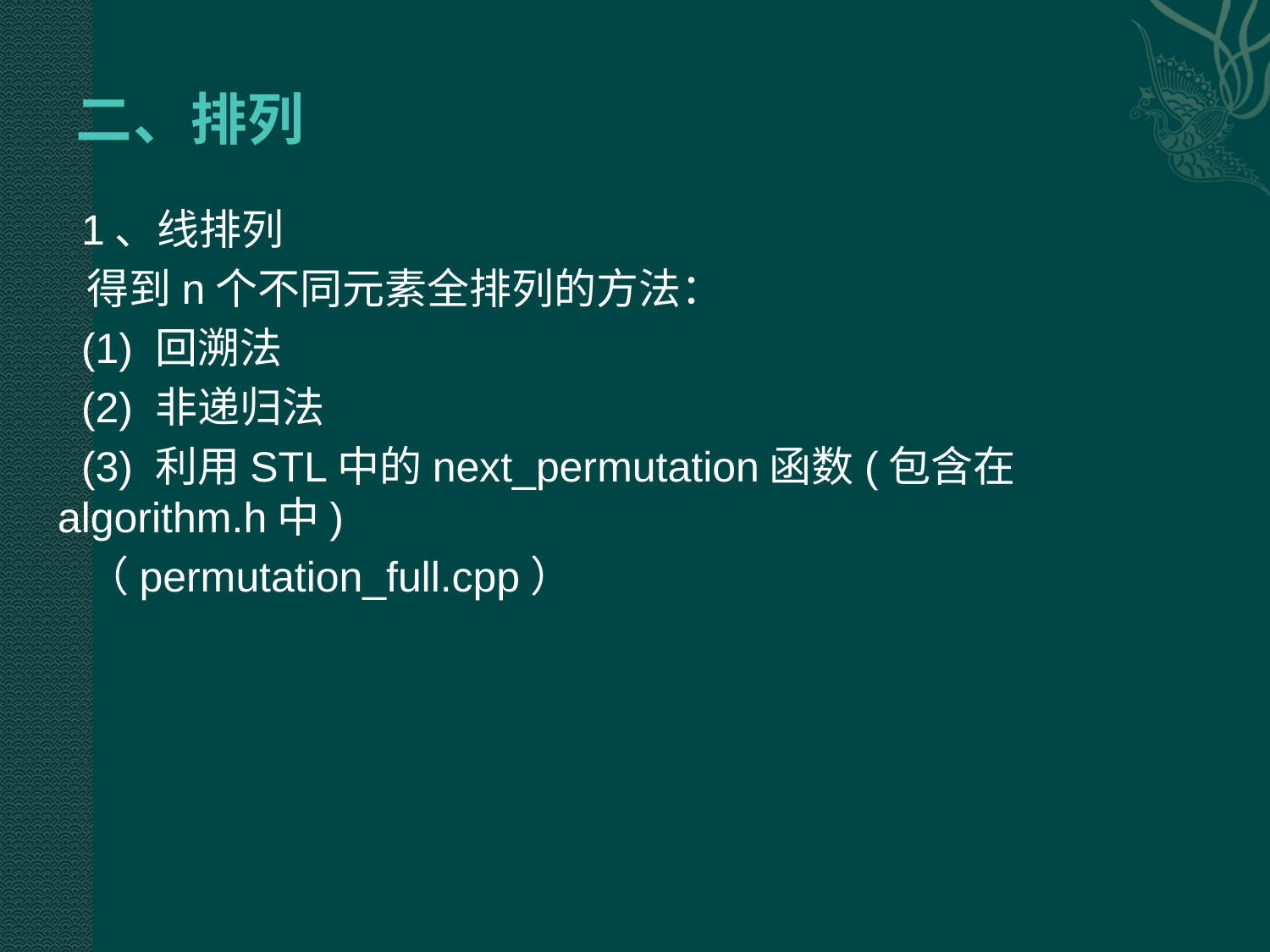

# 二、排列
  1、线排列
  得到n个不同元素全排列的方法：
  (1) 回溯法
  (2) 非递归法
  (3) 利用STL中的next_permutation函数(包含在algorithm.h中)
  （permutation_full.cpp）